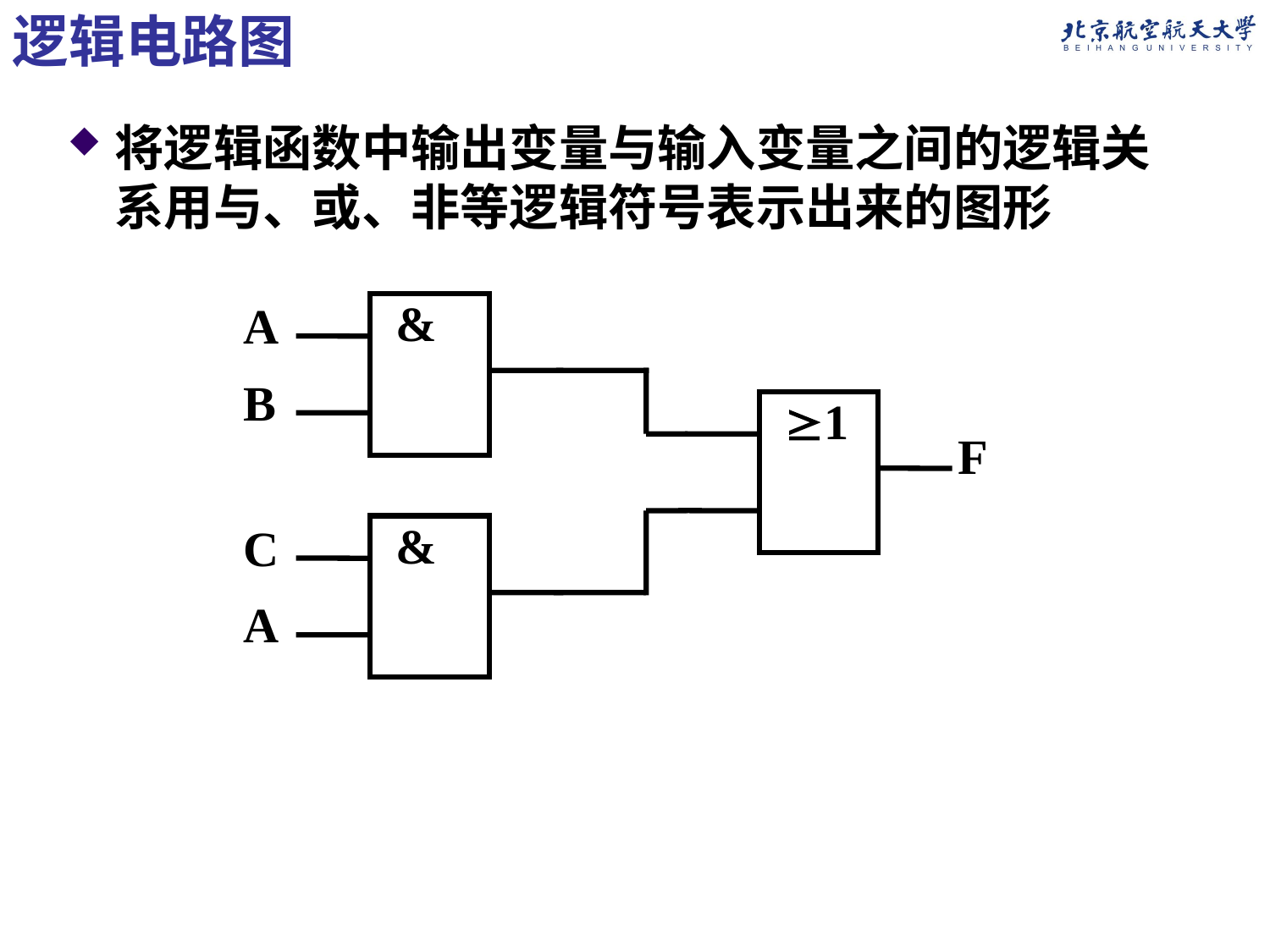

逻辑电路图
将逻辑函数中输出变量与输入变量之间的逻辑关系用与、或、非等逻辑符号表示出来的图形
&
A

B

≥1

F

&
C

A